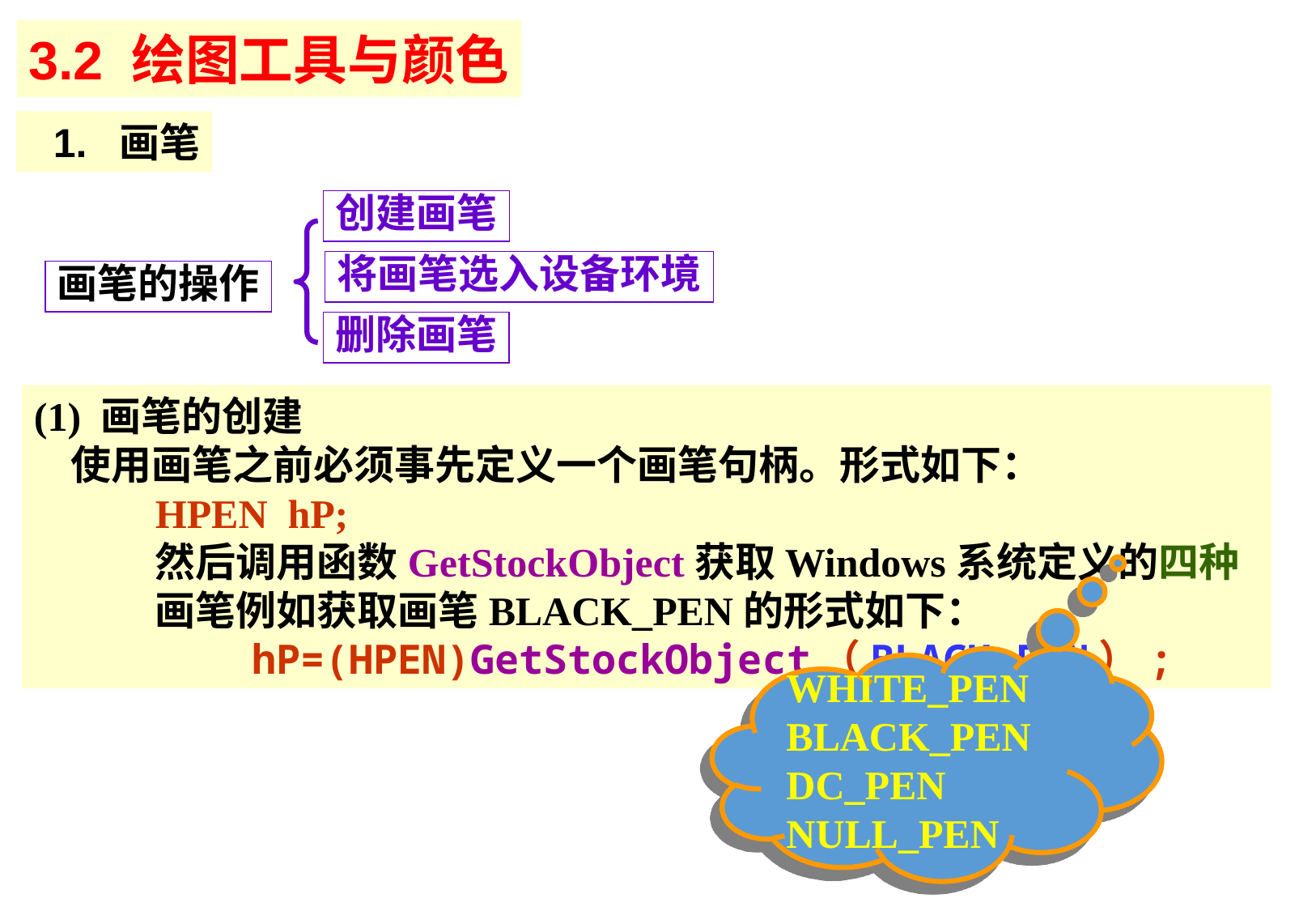

3.2 绘图工具与颜色
1.  画笔
创建画笔

将画笔选入设备环境
画笔的操作
删除画笔
(1) 画笔的创建
   使用画笔之前必须事先定义一个画笔句柄。形式如下：
HPEN  hP;
然后调用函数GetStockObject获取Windows系统定义的四种画笔例如获取画笔BLACK_PEN的形式如下：
    hP=(HPEN)GetStockObject（BLACK_PEN）;
WHITE_PEN
BLACK_PEN
DC_PEN
NULL_PEN